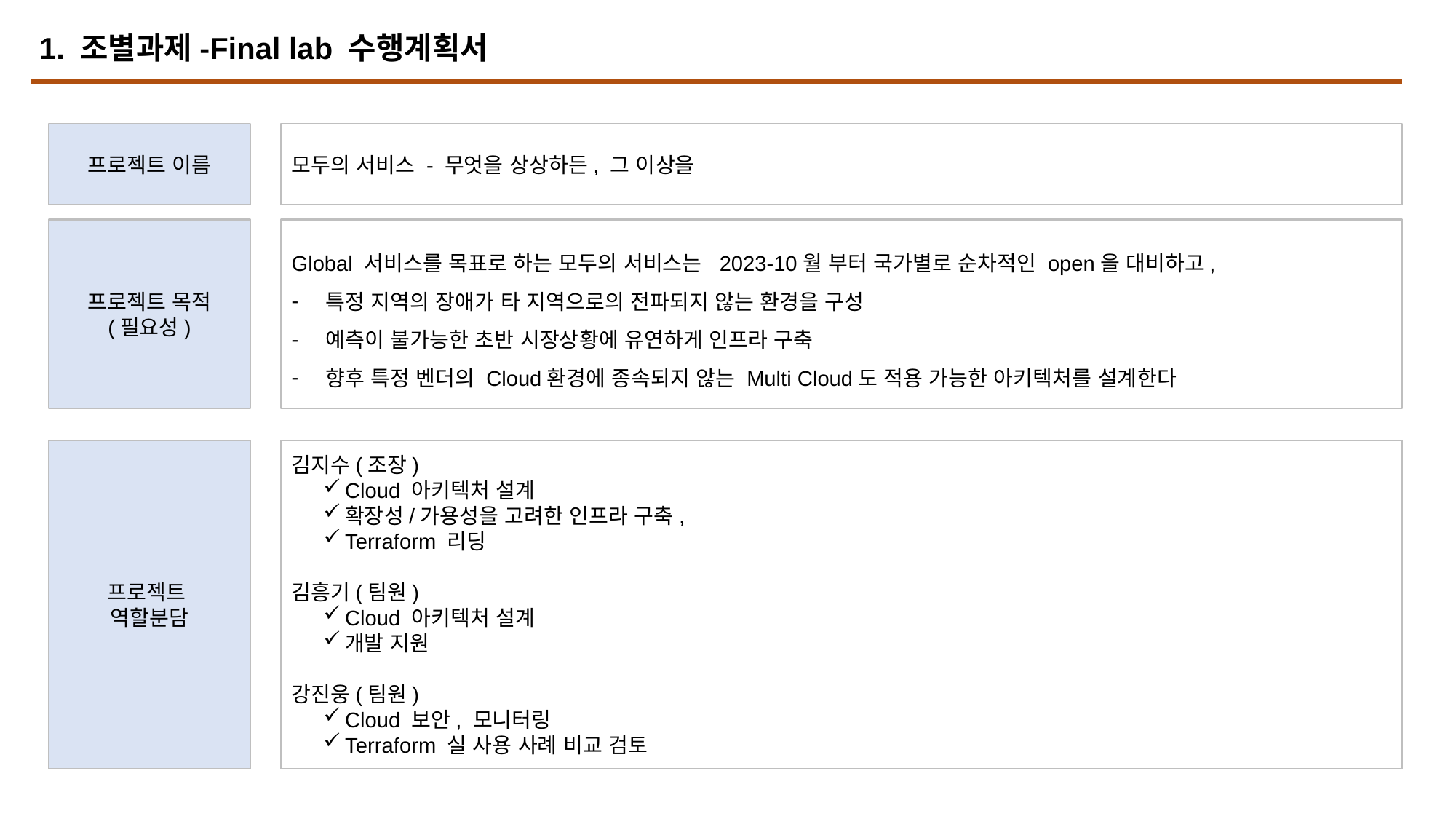

# 1. 조별과제-Final lab 수행계획서
프로젝트 이름
모두의 서비스 - 무엇을 상상하든, 그 이상을
프로젝트 목적
(필요성)
Global 서비스를 목표로 하는 모두의 서비스는  2023-10월 부터 국가별로 순차적인 open을 대비하고,
특정 지역의 장애가 타 지역으로의 전파되지 않는 환경을 구성
예측이 불가능한 초반 시장상황에 유연하게 인프라 구축
향후 특정 벤더의 Cloud환경에 종속되지 않는 Multi Cloud도 적용 가능한 아키텍처를 설계한다
프로젝트
역할분담
김지수(조장)
Cloud 아키텍처 설계
확장성/가용성을 고려한 인프라 구축,
Terraform 리딩

김흥기(팀원)
Cloud 아키텍처 설계
개발 지원

강진웅(팀원)
Cloud 보안, 모니터링
Terraform 실 사용 사례 비교 검토